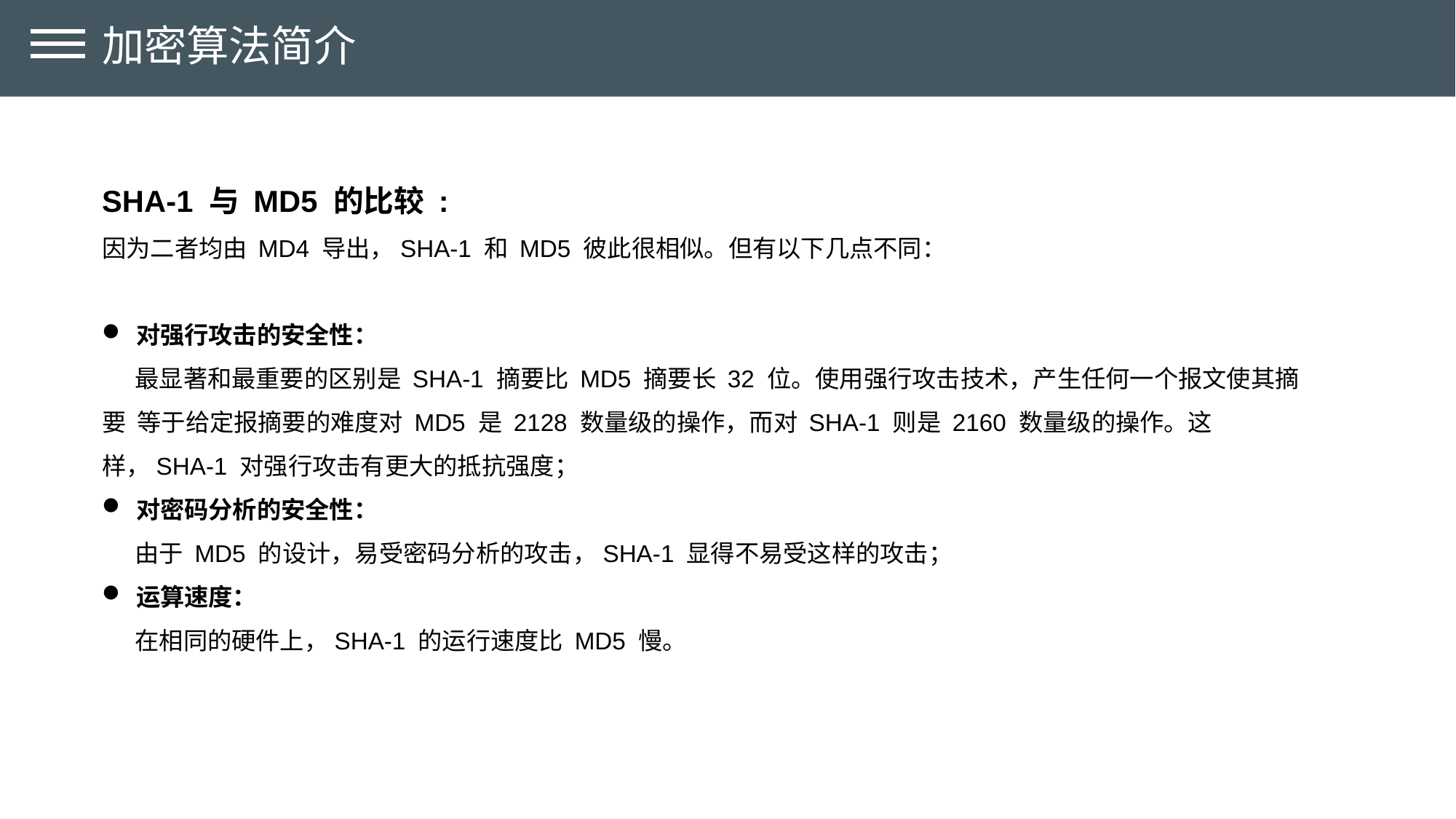

加密算法简介
SHA-1 与 MD5 的比较 :
因为二者均由 MD4 导出，SHA-1 和 MD5 彼此很相似。但有以下几点不同：

对强行攻击的安全性：
     最显著和最重要的区别是 SHA-1 摘要比 MD5 摘要长 32 位。使用强行攻击技术，产生任何一个报文使其摘要  等于给定报摘要的难度对 MD5 是 2128 数量级的操作，而对 SHA-1 则是 2160 数量级的操作。这样，SHA-1 对强行攻击有更大的抵抗强度；
对密码分析的安全性：
     由于 MD5 的设计，易受密码分析的攻击，SHA-1 显得不易受这样的攻击；
运算速度：
     在相同的硬件上，SHA-1 的运行速度比 MD5 慢。